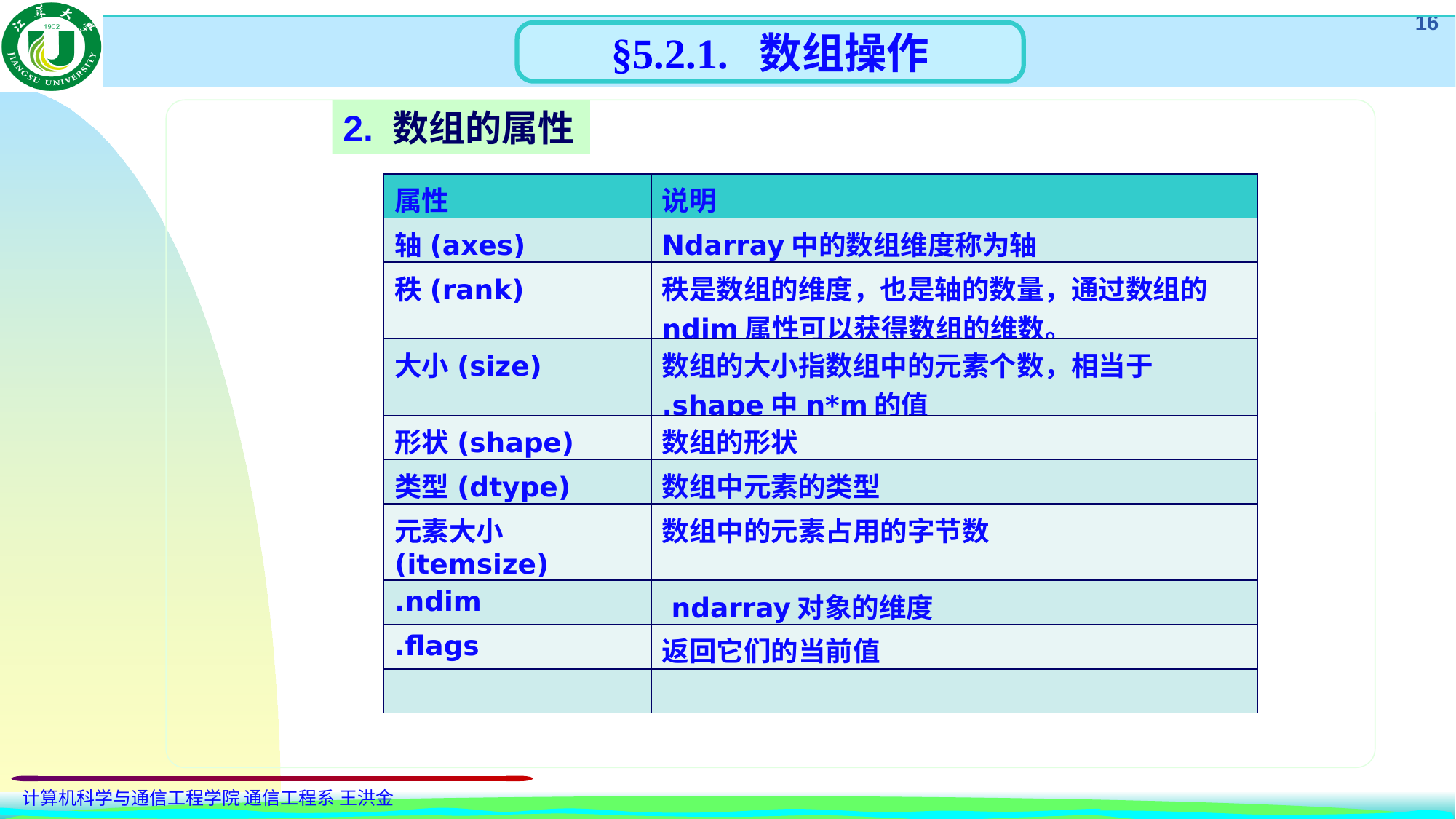

§5.2.1.  数组操作
2. 数组的属性
| 属性 | 说明 |
| --- | --- |
| 轴(axes) | Ndarray中的数组维度称为轴 |
| 秩(rank) | 秩是数组的维度，也是轴的数量，通过数组的ndim属性可以获得数组的维数。 |
| 大小(size) | 数组的大小指数组中的元素个数，相当于 .shape中n\*m的值 |
| 形状(shape) | 数组的形状 |
| 类型(dtype) | 数组中元素的类型 |
| 元素大小(itemsize) | 数组中的元素占用的字节数 |
| .ndim | ndarray对象的维度 |
| .flags | 返回它们的当前值 |
|  |  |